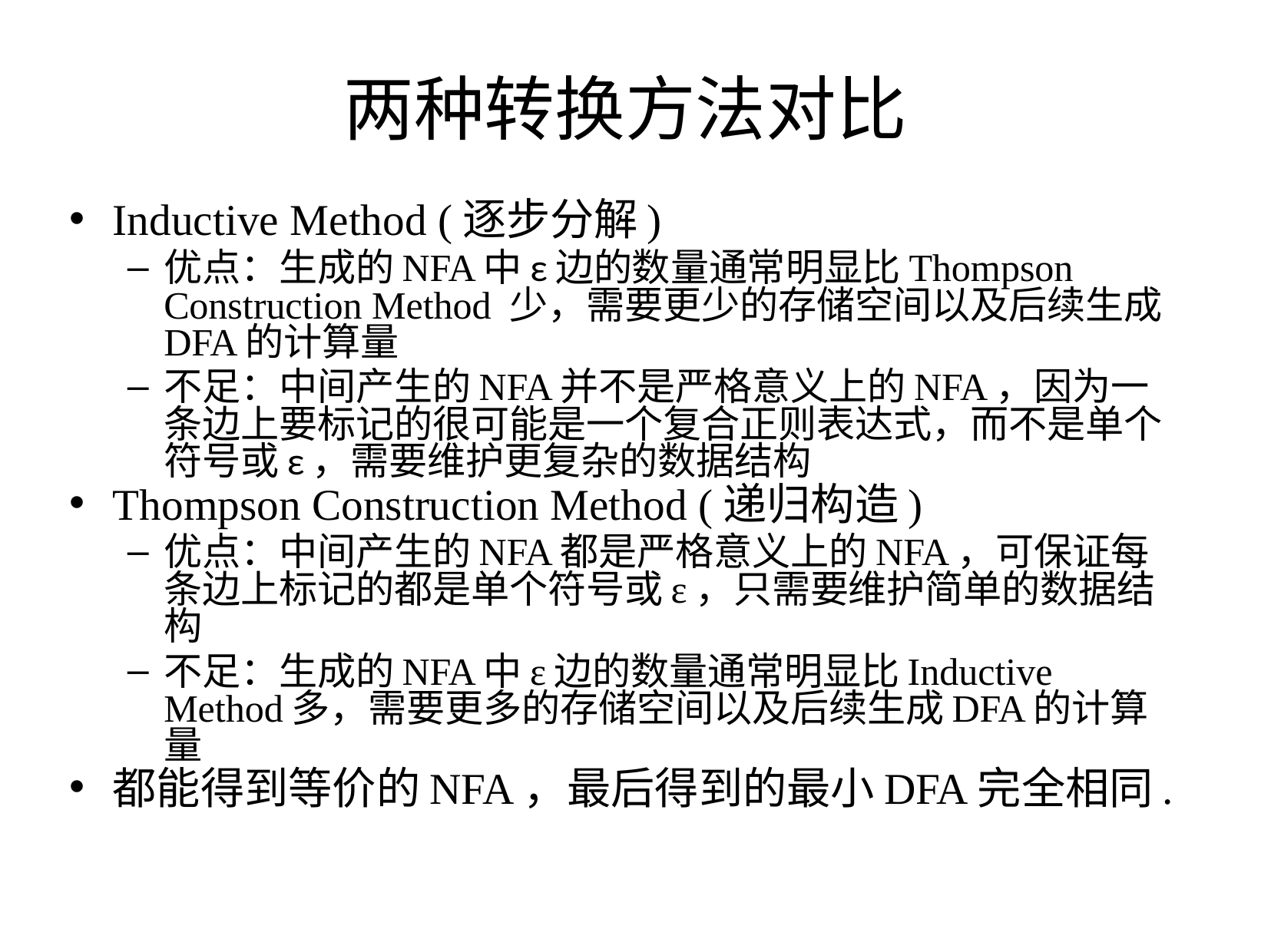

# 两种转换方法对比
Inductive Method (逐步分解)
优点：生成的NFA中ε边的数量通常明显比Thompson Construction Method 少，需要更少的存储空间以及后续生成DFA的计算量
不足：中间产生的NFA并不是严格意义上的NFA，因为一条边上要标记的很可能是一个复合正则表达式，而不是单个符号或ε，需要维护更复杂的数据结构
Thompson Construction Method (递归构造)
优点：中间产生的NFA都是严格意义上的NFA，可保证每条边上标记的都是单个符号或ε，只需要维护简单的数据结构
不足：生成的NFA中ε边的数量通常明显比Inductive Method多，需要更多的存储空间以及后续生成DFA的计算量
都能得到等价的NFA，最后得到的最小DFA完全相同.